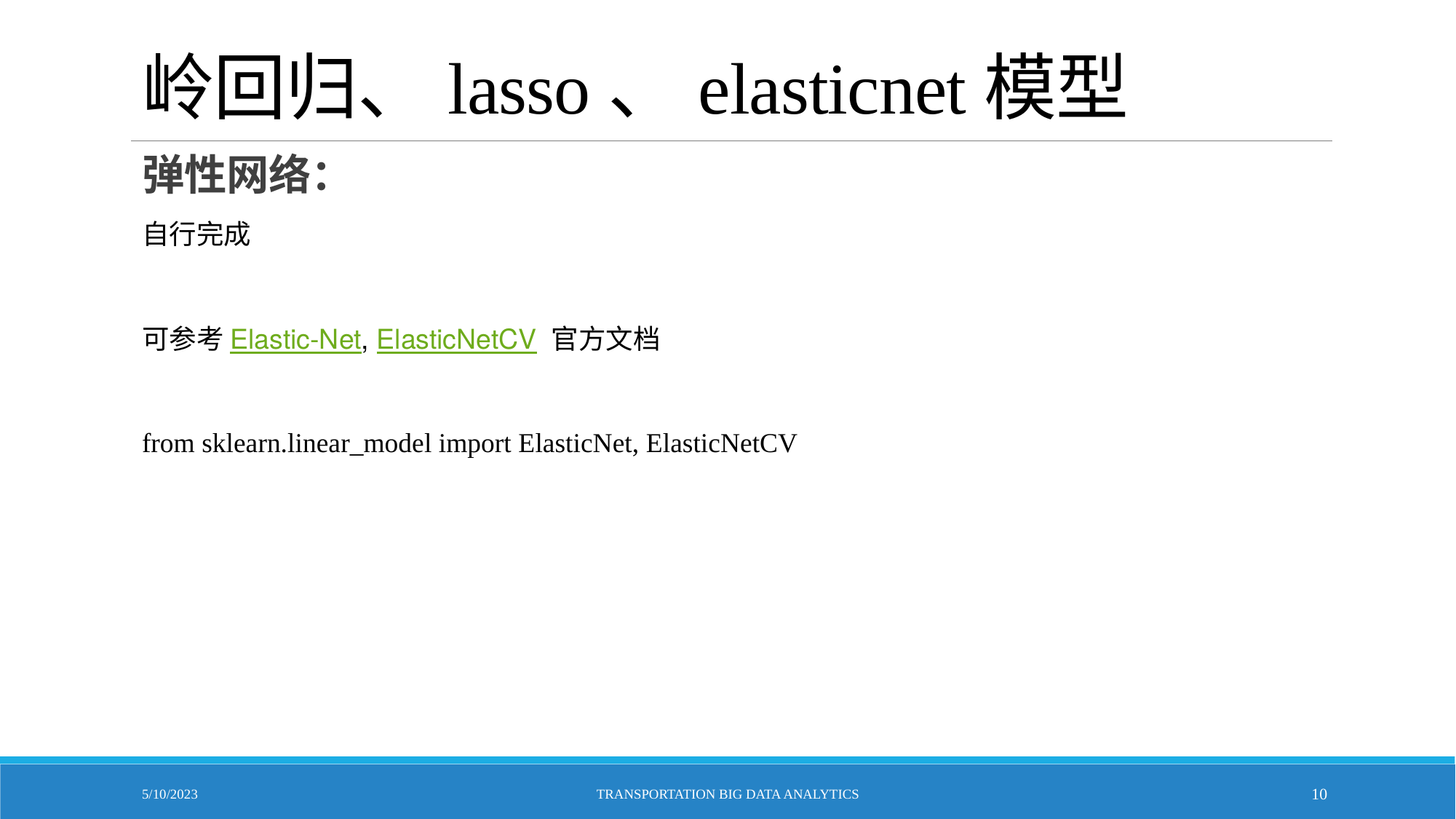

# 岭回归、lasso、elasticnet模型
弹性网络：
自行完成

可参考Elastic-Net, ElasticNetCV 官方文档

from sklearn.linear_model import ElasticNet, ElasticNetCV
5/10/2023
Transportation Big Data Analytics
10